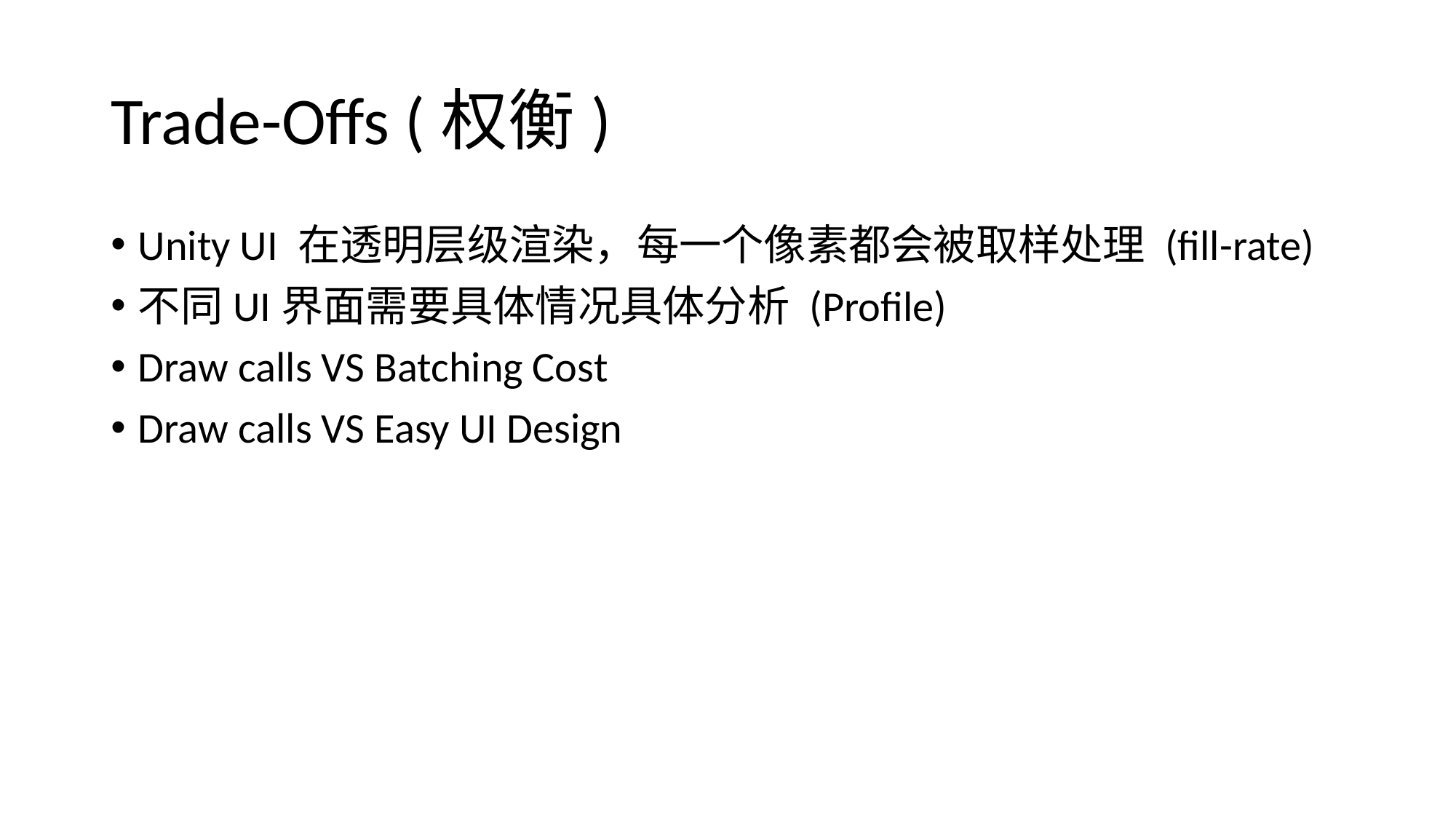

# Trade-Offs (权衡)
Unity UI 在透明层级渲染，每一个像素都会被取样处理 (fill-rate)
不同UI界面需要具体情况具体分析 (Profile)
Draw calls VS Batching Cost
Draw calls VS Easy UI Design